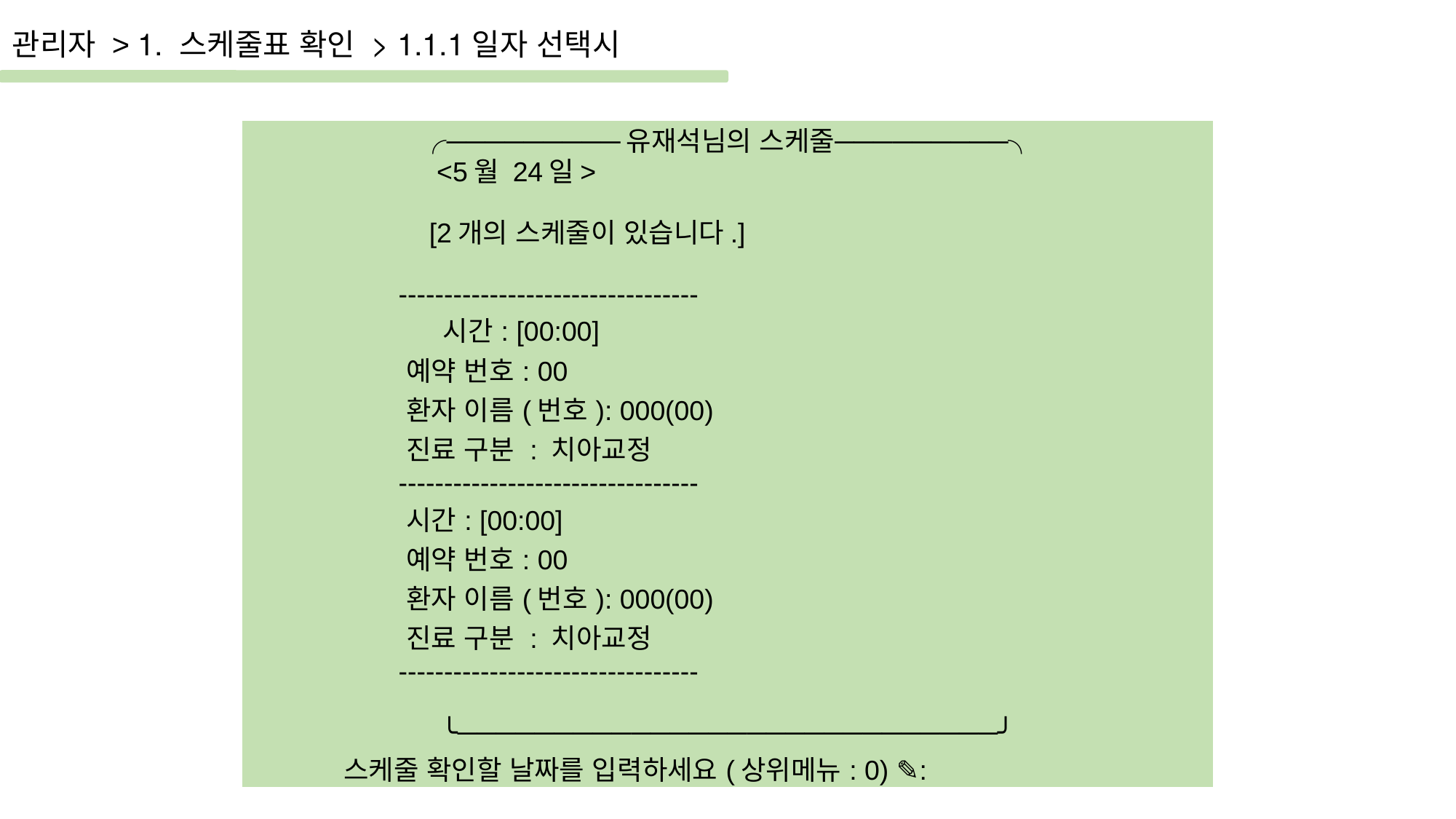

관리자 > 1. 스케줄표 확인 > 1.1.1일자 선택시

| ╭─────────유재석님의 스케줄─────────╮ <5월 24일> [2개의 스케줄이 있습니다.] --------------------------------- 시간: [00:00]              예약 번호: 00               환자 이름(번호): 000(00)               진료 구분 : 치아교정 --------------------------------- 시간: [00:00]              예약 번호: 00               환자 이름(번호): 000(00)               진료 구분 : 치아교정 --------------------------------- ╰────────────────────────────╯ 스케줄 확인할 날짜를 입력하세요(상위메뉴: 0) ✎: |
| --- |